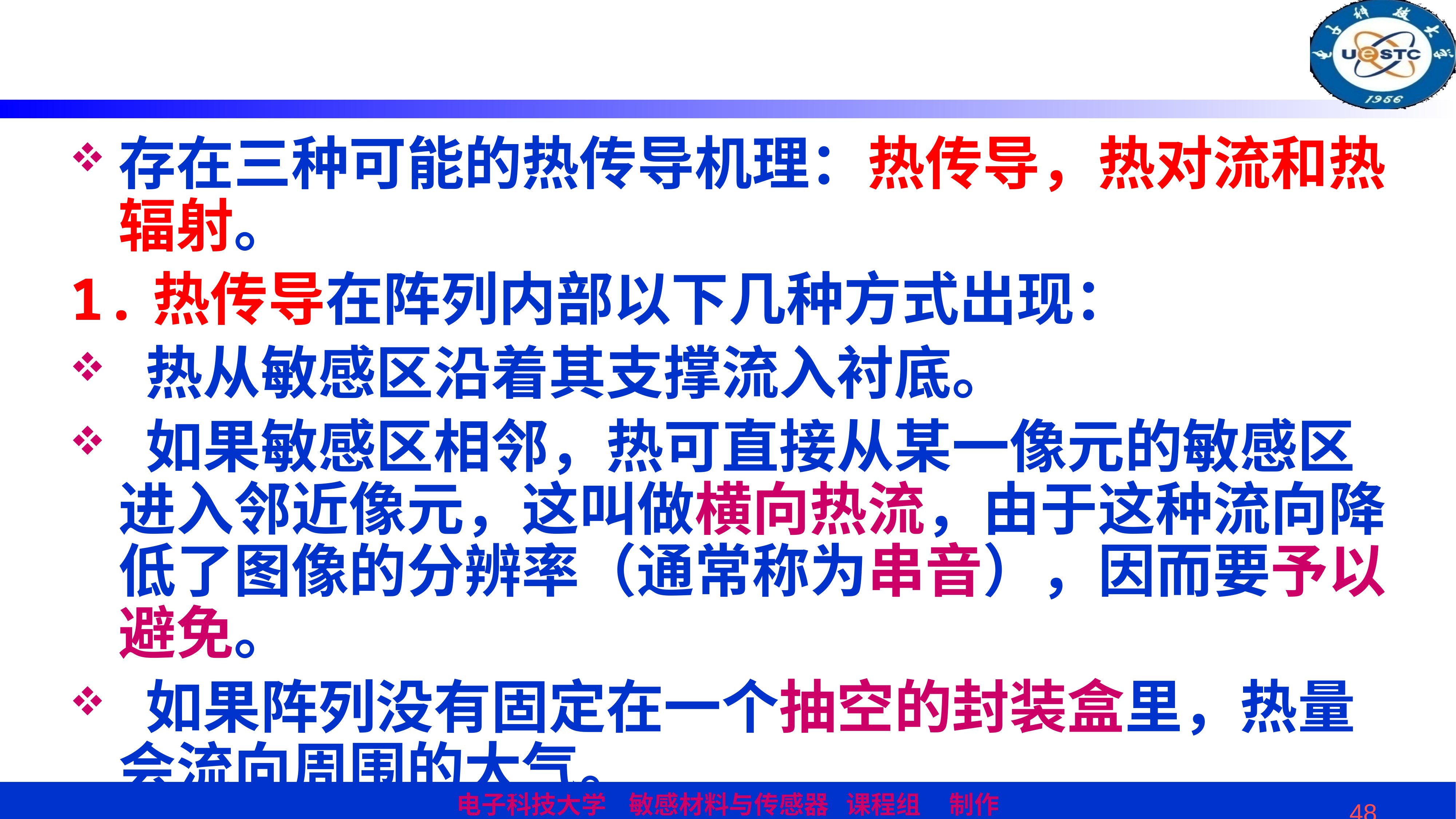

存在三种可能的热传导机理：热传导，热对流和热辐射。
1.热传导在阵列内部以下几种方式出现：
 热从敏感区沿着其支撑流入衬底。
 如果敏感区相邻，热可直接从某一像元的敏感区进入邻近像元，这叫做横向热流，由于这种流向降低了图像的分辨率（通常称为串音），因而要予以避免。
 如果阵列没有固定在一个抽空的封装盒里，热量会流向周围的大气。

48